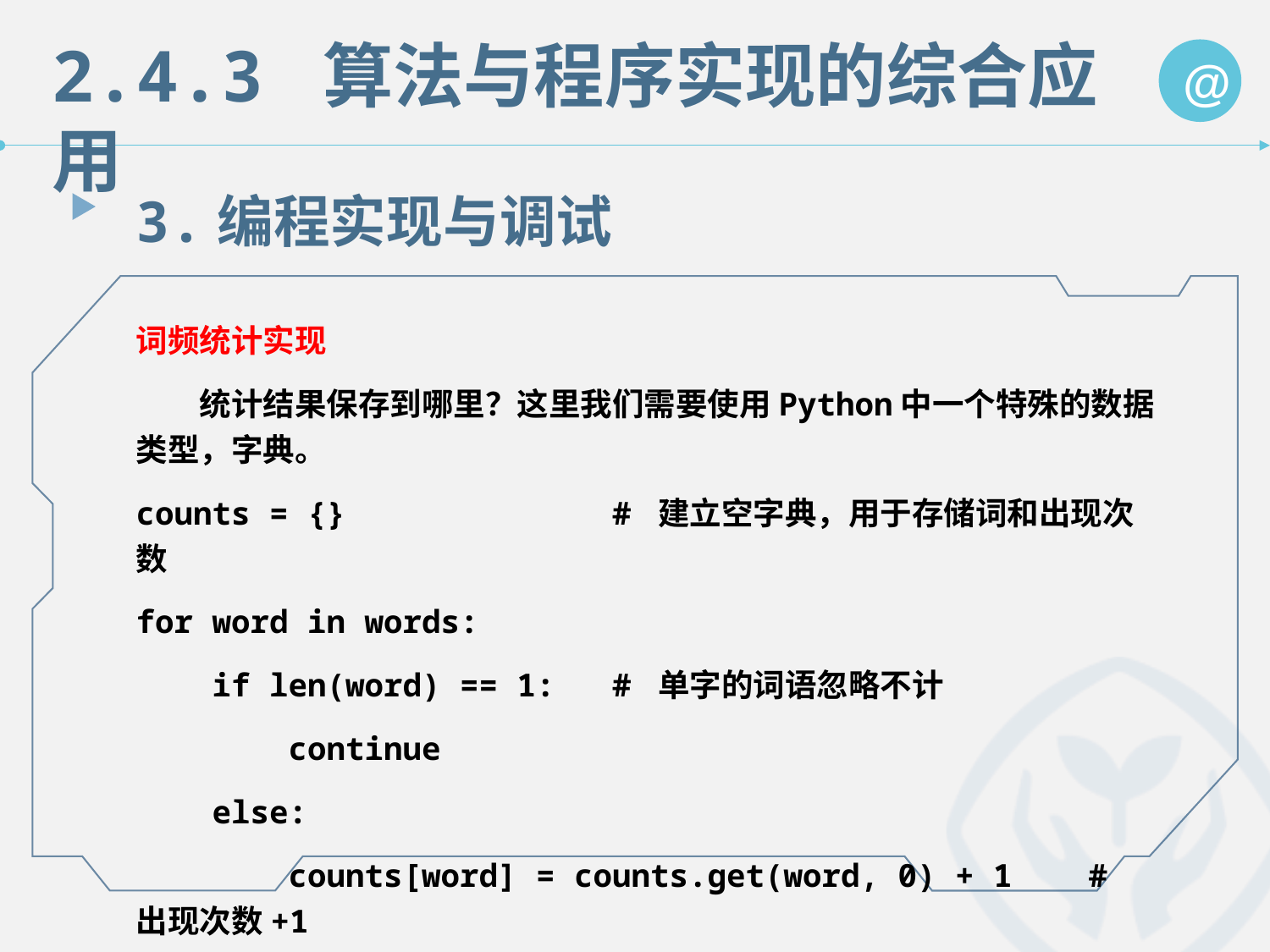

2.4.3 算法与程序实现的综合应用
@
3.编程实现与调试

词频统计实现
　　统计结果保存到哪里？这里我们需要使用Python中一个特殊的数据类型，字典。
counts = {}              # 建立空字典，用于存储词和出现次数
for word in words:
    if len(word) == 1:   # 单字的词语忽略不计
        continue
    else:
        counts[word] = counts.get(word, 0) + 1    # 出现次数+1